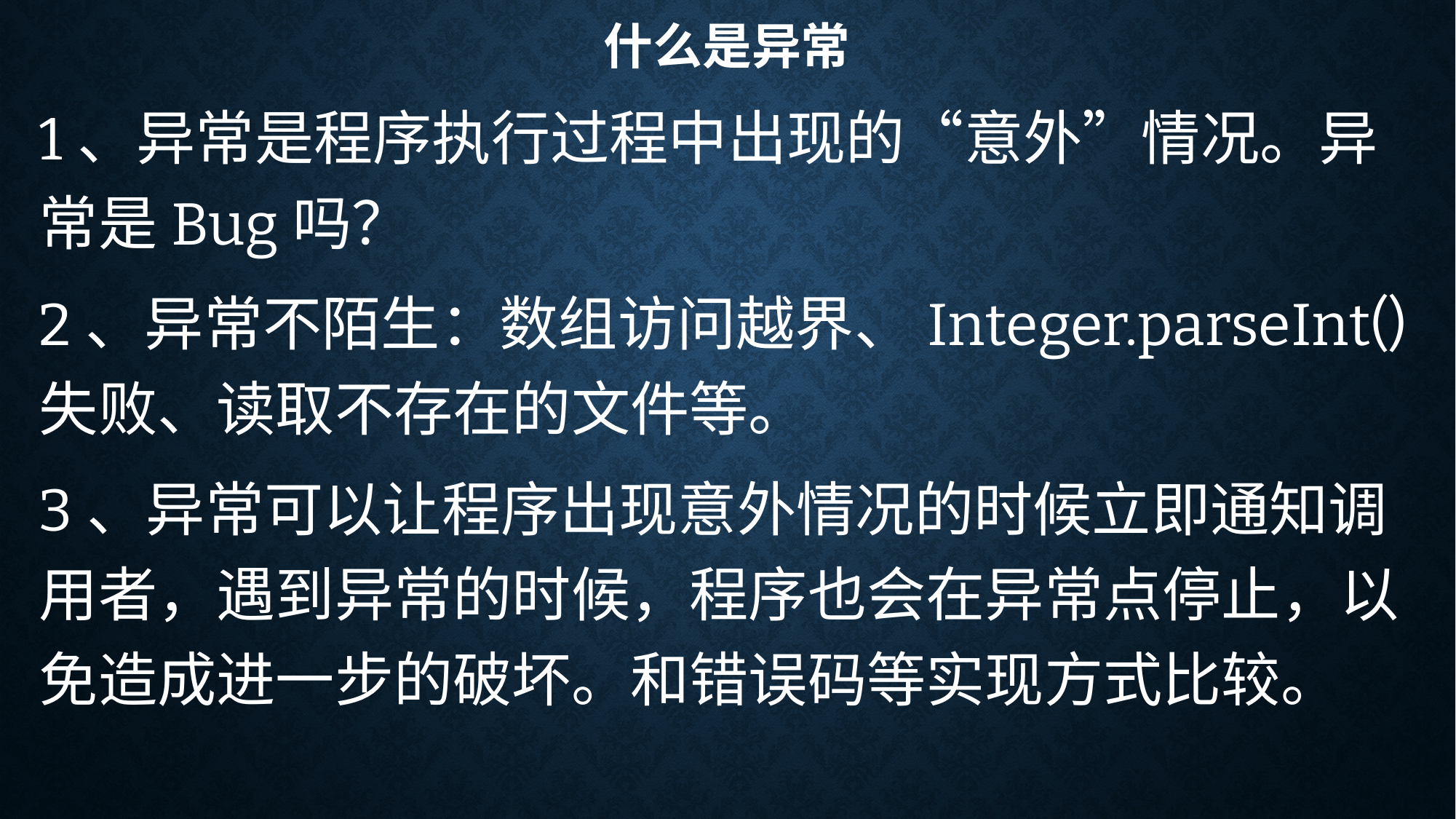

# 什么是异常
1、异常是程序执行过程中出现的“意外”情况。异常是Bug吗？
2、异常不陌生：数组访问越界、Integer.parseInt()失败、读取不存在的文件等。
3、异常可以让程序出现意外情况的时候立即通知调用者，遇到异常的时候，程序也会在异常点停止，以免造成进一步的破坏。和错误码等实现方式比较。